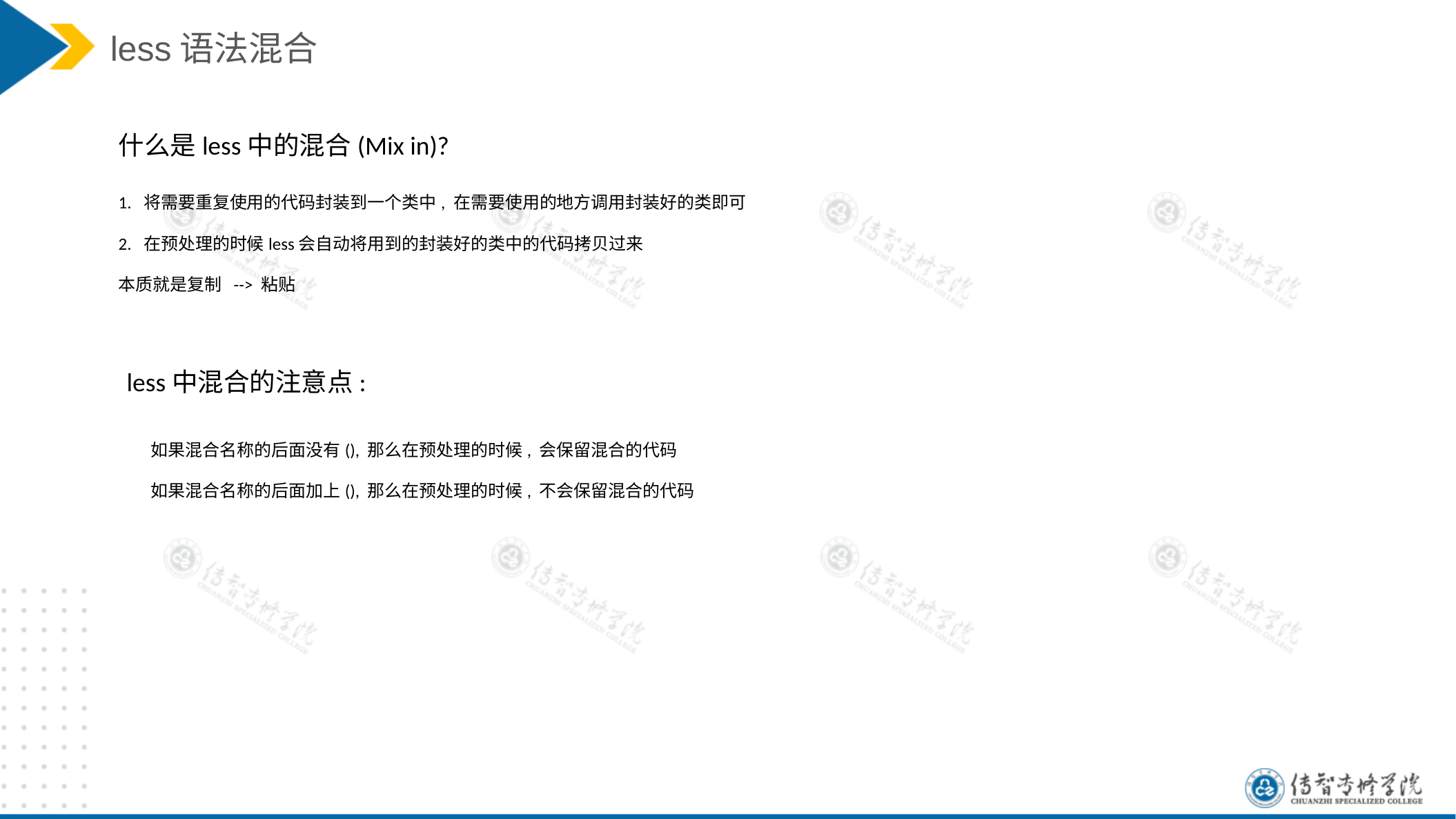

less语法混合

什么是less中的混合(Mix in)?

1.  将需要重复使用的代码封装到一个类中, 在需要使用的地方调用封装好的类即可

2.  在预处理的时候less会自动将用到的封装好的类中的代码拷贝过来

本质就是复制  --> 粘贴

less中混合的注意点:
如果混合名称的后面没有(), 那么在预处理的时候, 会保留混合的代码

如果混合名称的后面加上(), 那么在预处理的时候, 不会保留混合的代码